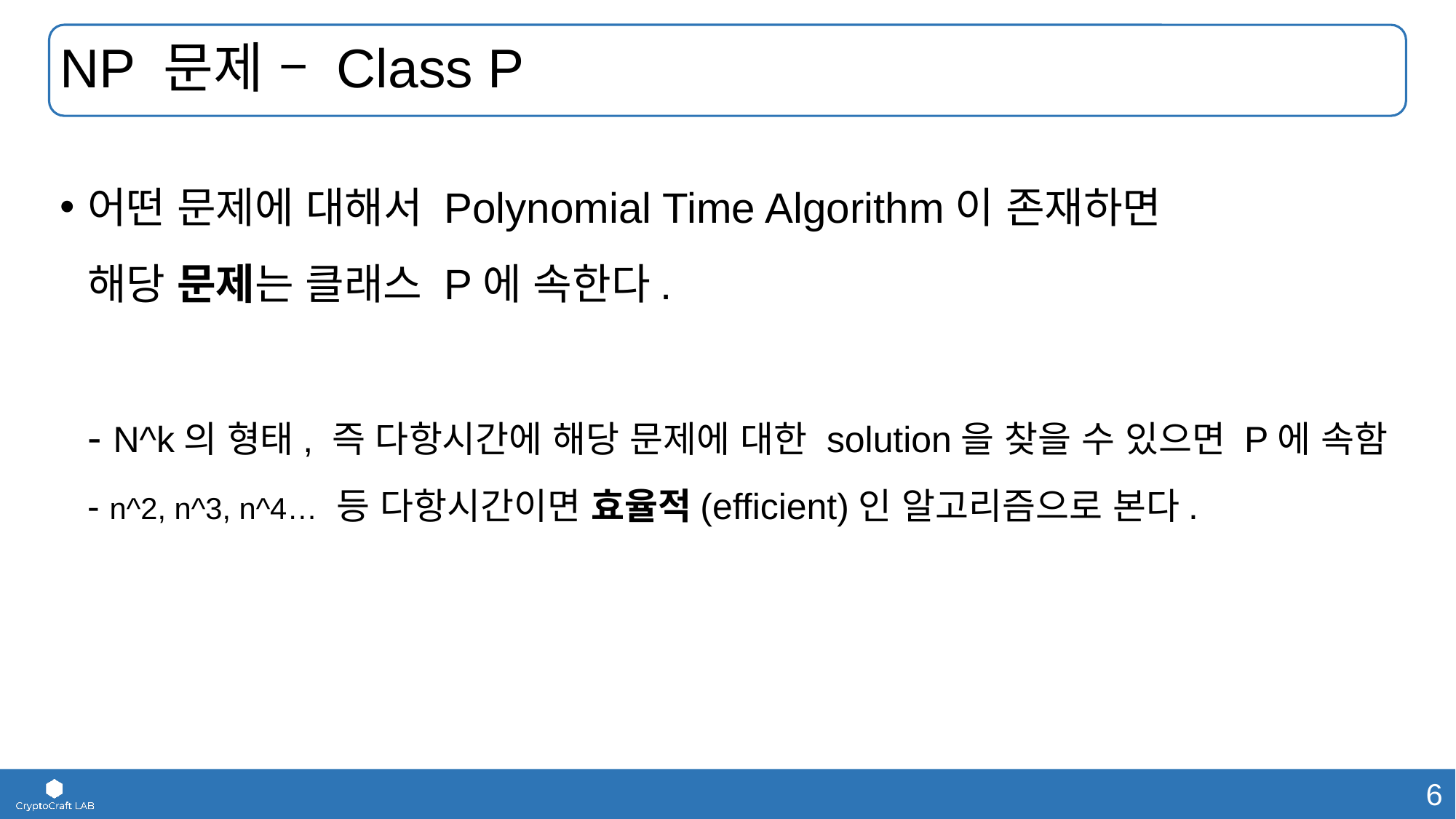

# NP 문제 – Class P
어떤 문제에 대해서 Polynomial Time Algorithm이 존재하면
해당 문제는 클래스 P에 속한다.
- N^k의 형태, 즉 다항시간에 해당 문제에 대한 solution을 찾을 수 있으면 P에 속함
- n^2, n^3, n^4… 등 다항시간이면 효율적(efficient)인 알고리즘으로 본다.